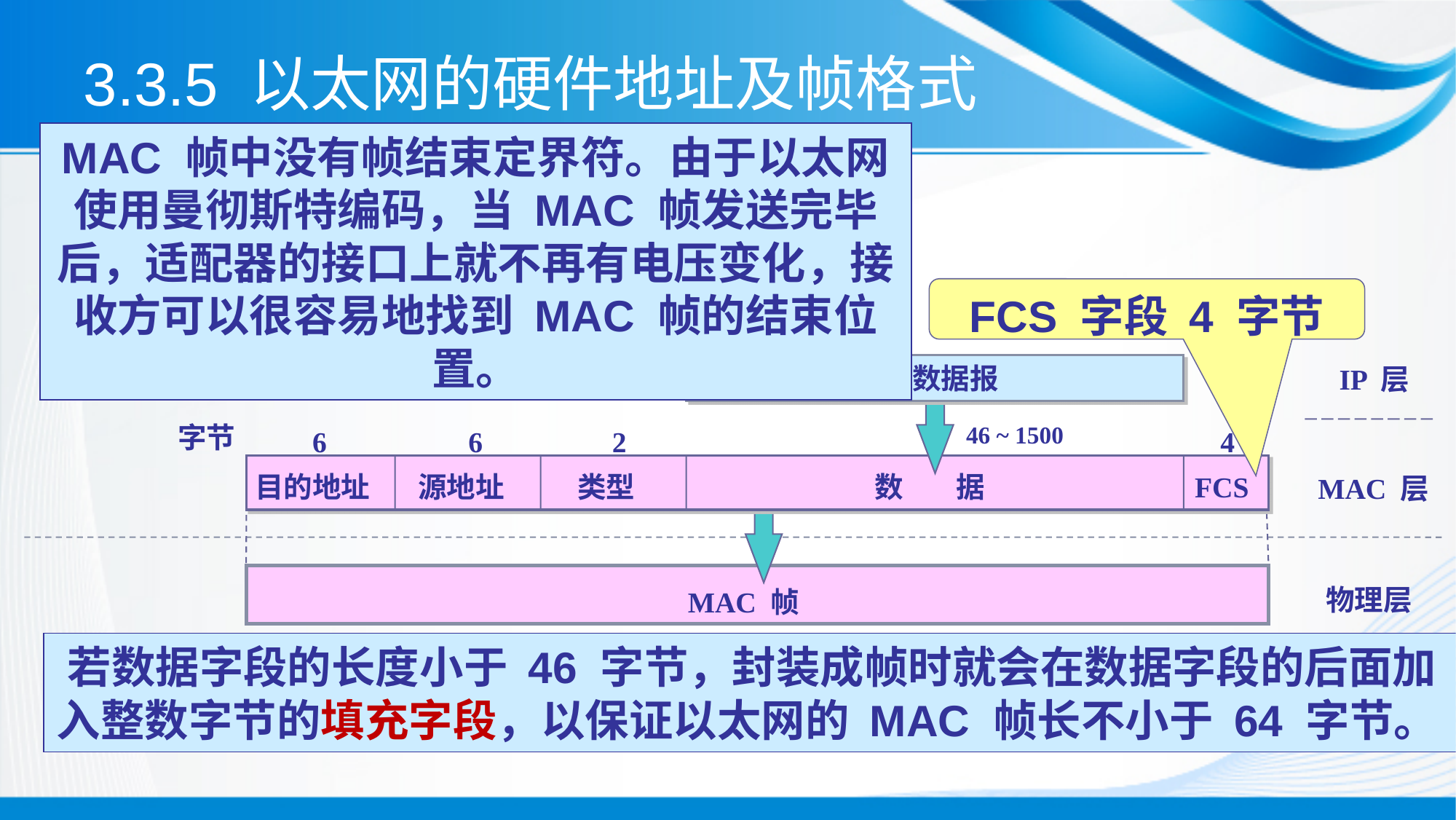

# 3.3.5 以太网的硬件地址及帧格式
MAC 帧中没有帧结束定界符。由于以太网使用曼彻斯特编码，当 MAC 帧发送完毕后，适配器的接口上就不再有电压变化，接收方可以很容易地找到 MAC 帧的结束位置。
FCS 字段 4 字节
IP 数据报

IP 层
字节
46 ~ 1500
6
6
2
4

目的地址
源地址
类型
数        据
FCS

MAC 层

物理层
MAC 帧
若数据字段的长度小于 46 字节，封装成帧时就会在数据字段的后面加
入整数字节的填充字段，以保证以太网的 MAC 帧长不小于 64 字节。